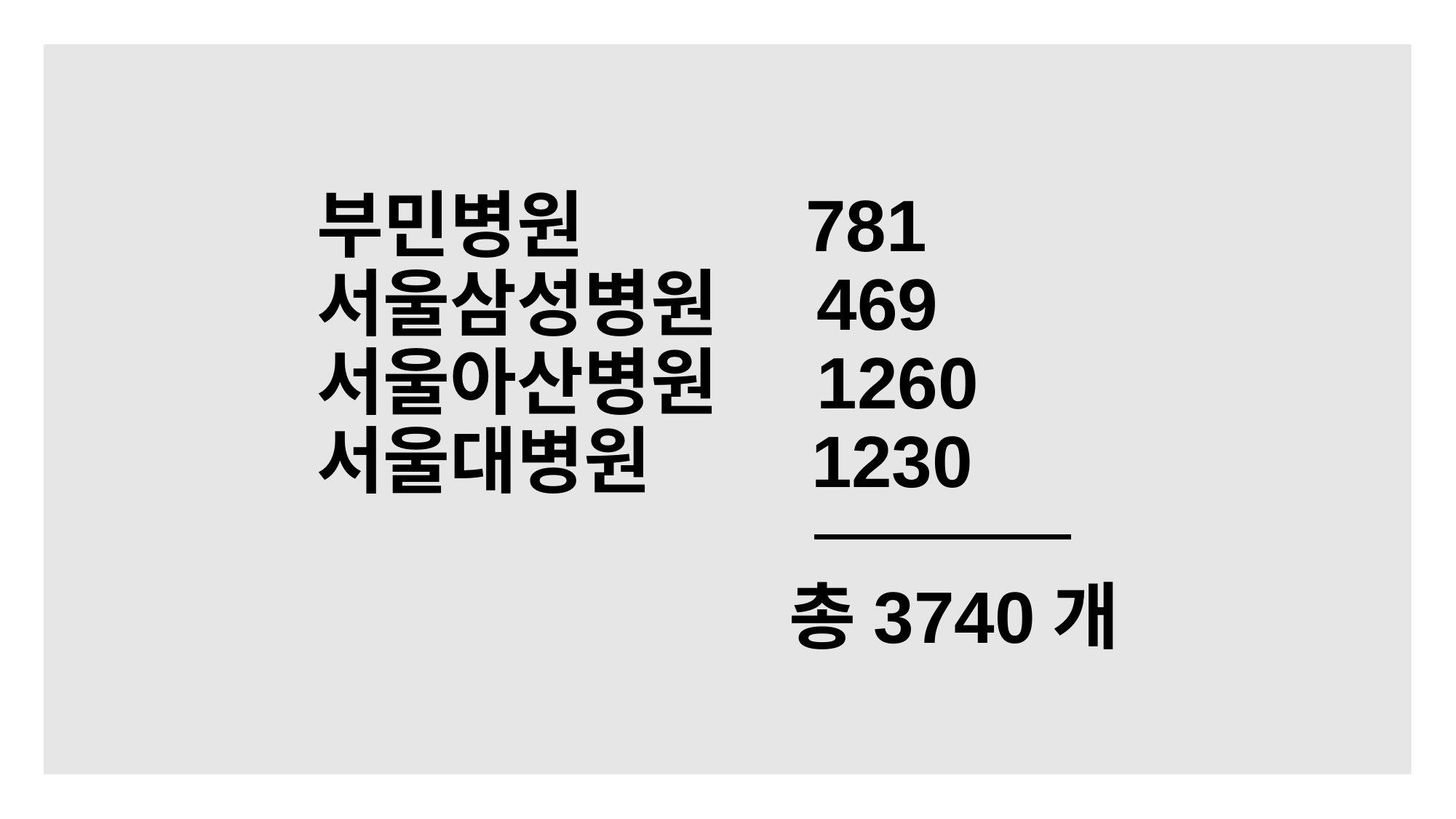

# 부민병원          781 서울삼성병원    469 서울아산병원    1260 서울대병원       1230
총3740개